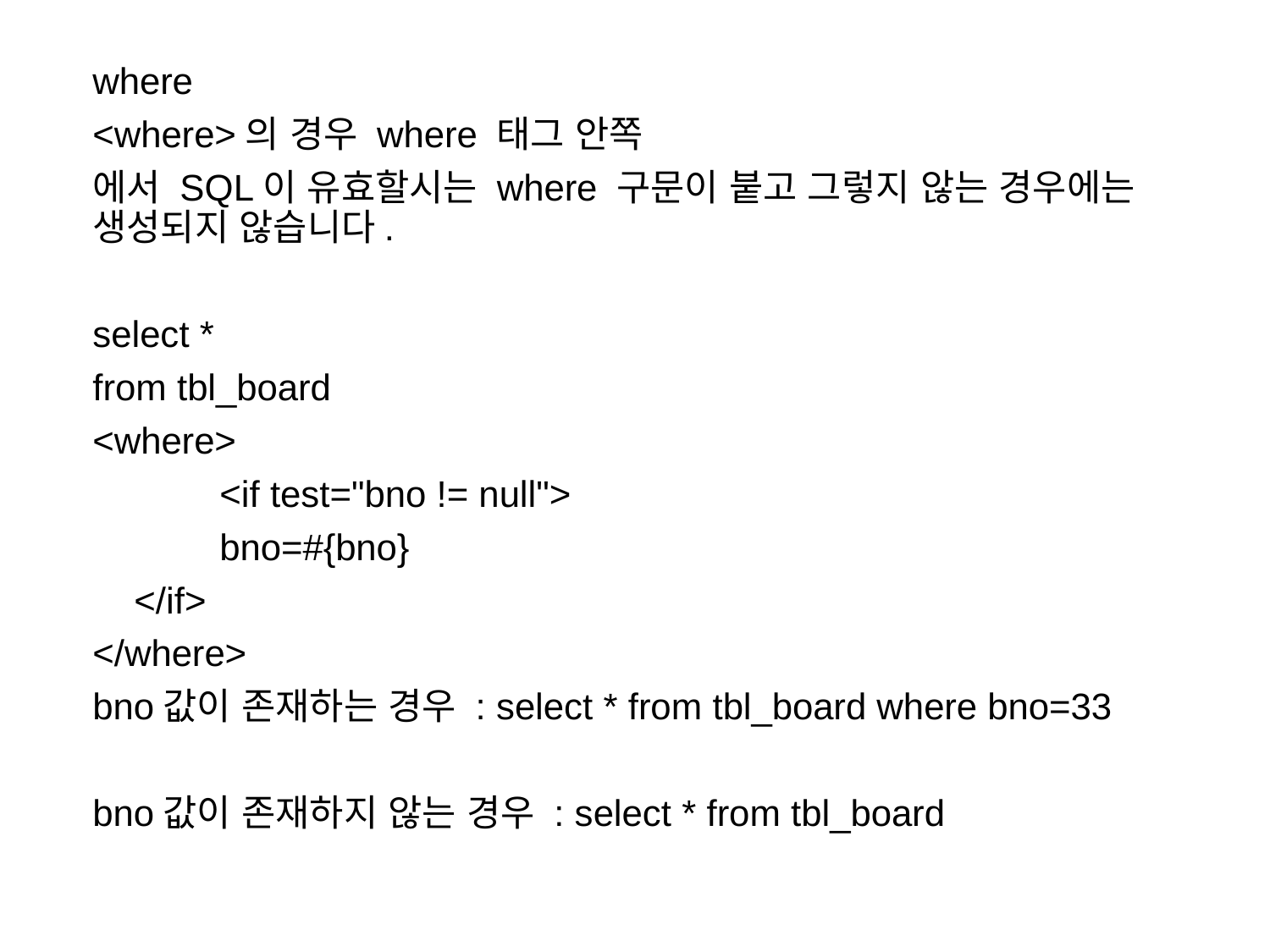

where
<where>의 경우 where 태그 안쪽
에서 SQL이 유효할시는 where 구문이 붙고 그렇지 않는 경우에는 생성되지 않습니다.

select *
from tbl_board
<where>
	<if test="bno != null">
    	bno=#{bno}
    </if>
</where>
bno값이 존재하는 경우 : select * from tbl_board where bno=33

bno값이 존재하지 않는 경우 : select * from tbl_board